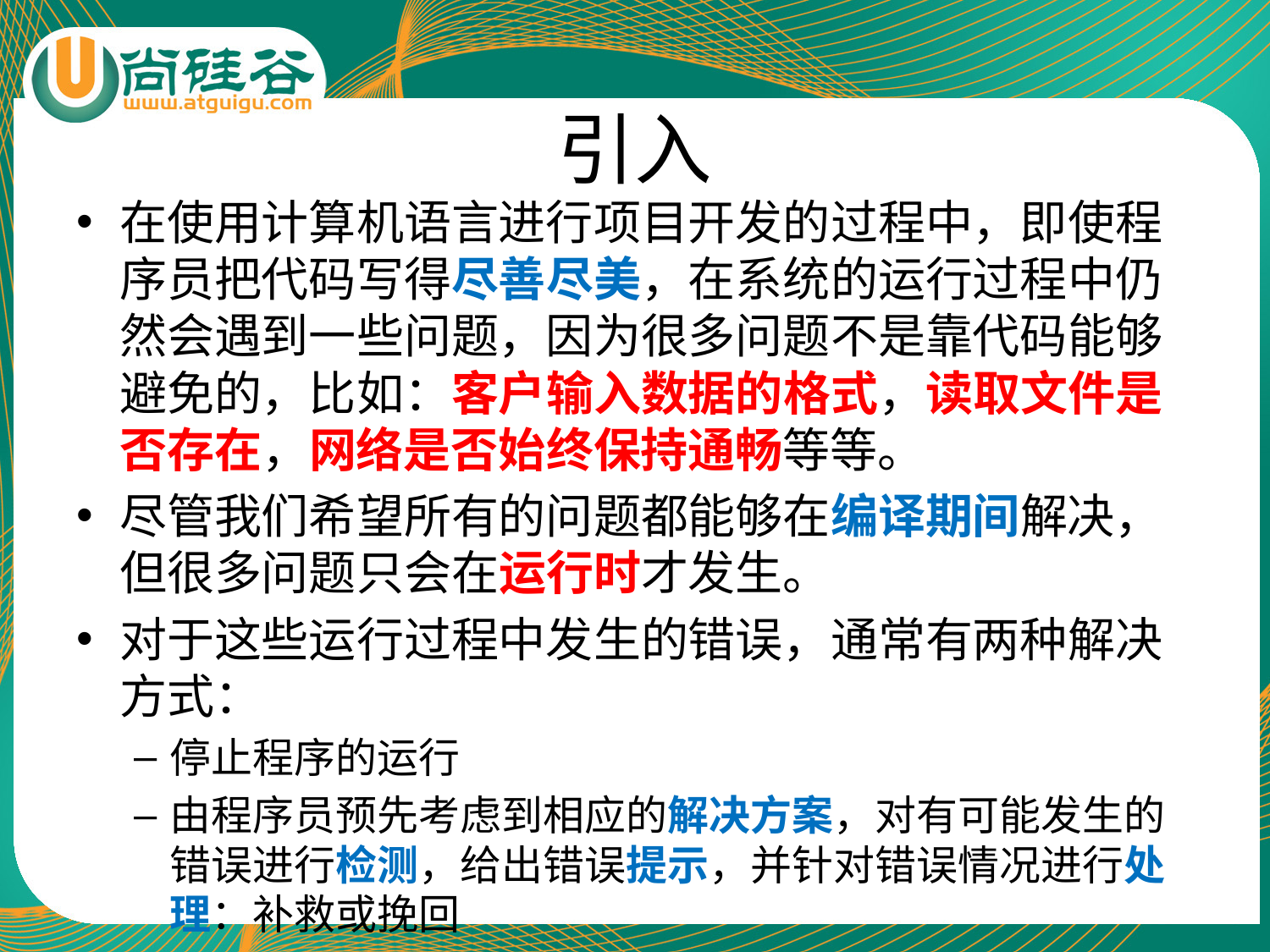

# 引入
在使用计算机语言进行项目开发的过程中，即使程序员把代码写得尽善尽美，在系统的运行过程中仍然会遇到一些问题，因为很多问题不是靠代码能够避免的，比如：客户输入数据的格式，读取文件是否存在，网络是否始终保持通畅等等。
尽管我们希望所有的问题都能够在编译期间解决，但很多问题只会在运行时才发生。
对于这些运行过程中发生的错误，通常有两种解决方式：
停止程序的运行
由程序员预先考虑到相应的解决方案，对有可能发生的错误进行检测，给出错误提示，并针对错误情况进行处理：补救或挽回